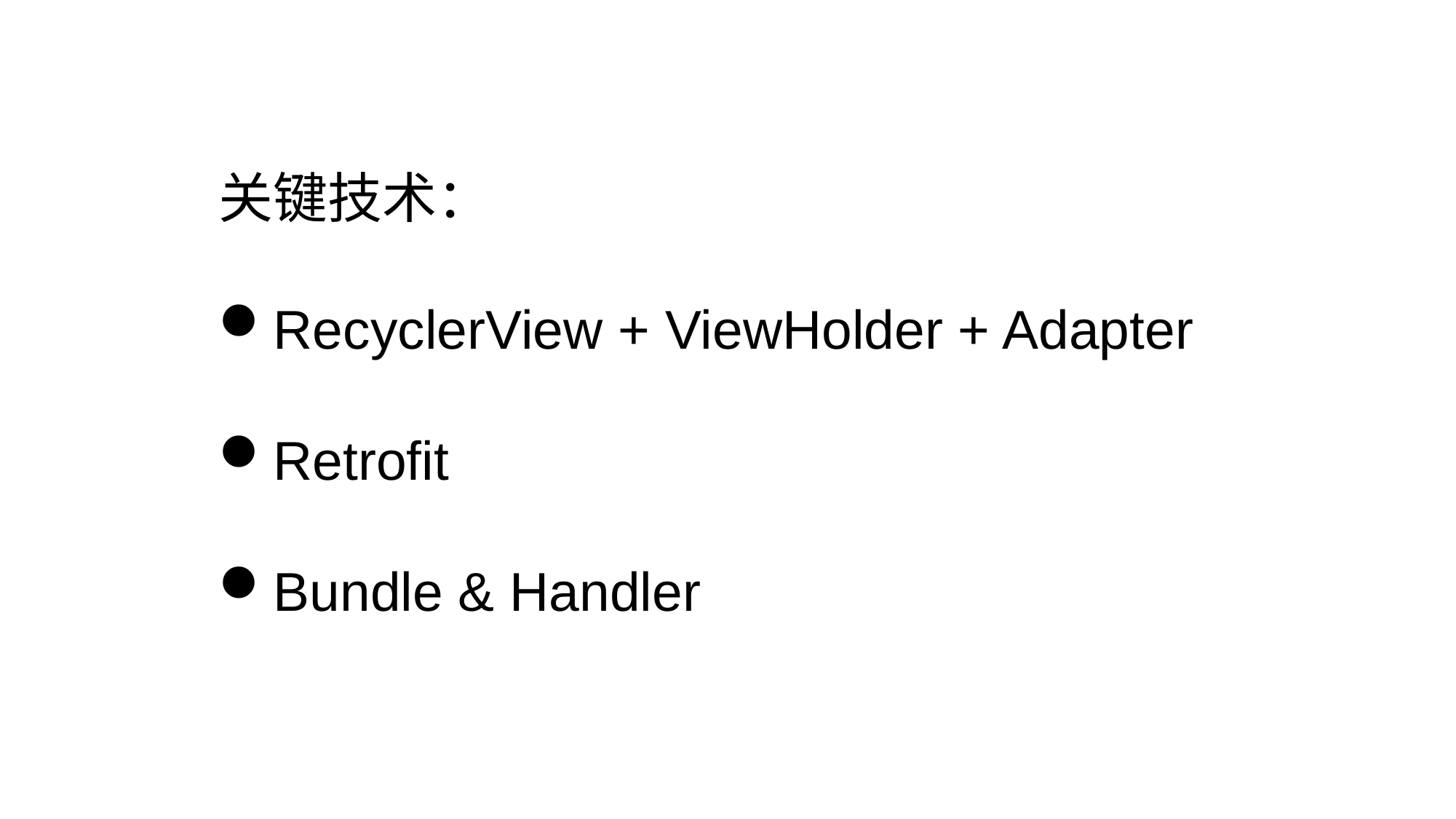

关键技术：

RecyclerView + ViewHolder + Adapter

Retrofit

Bundle & Handler